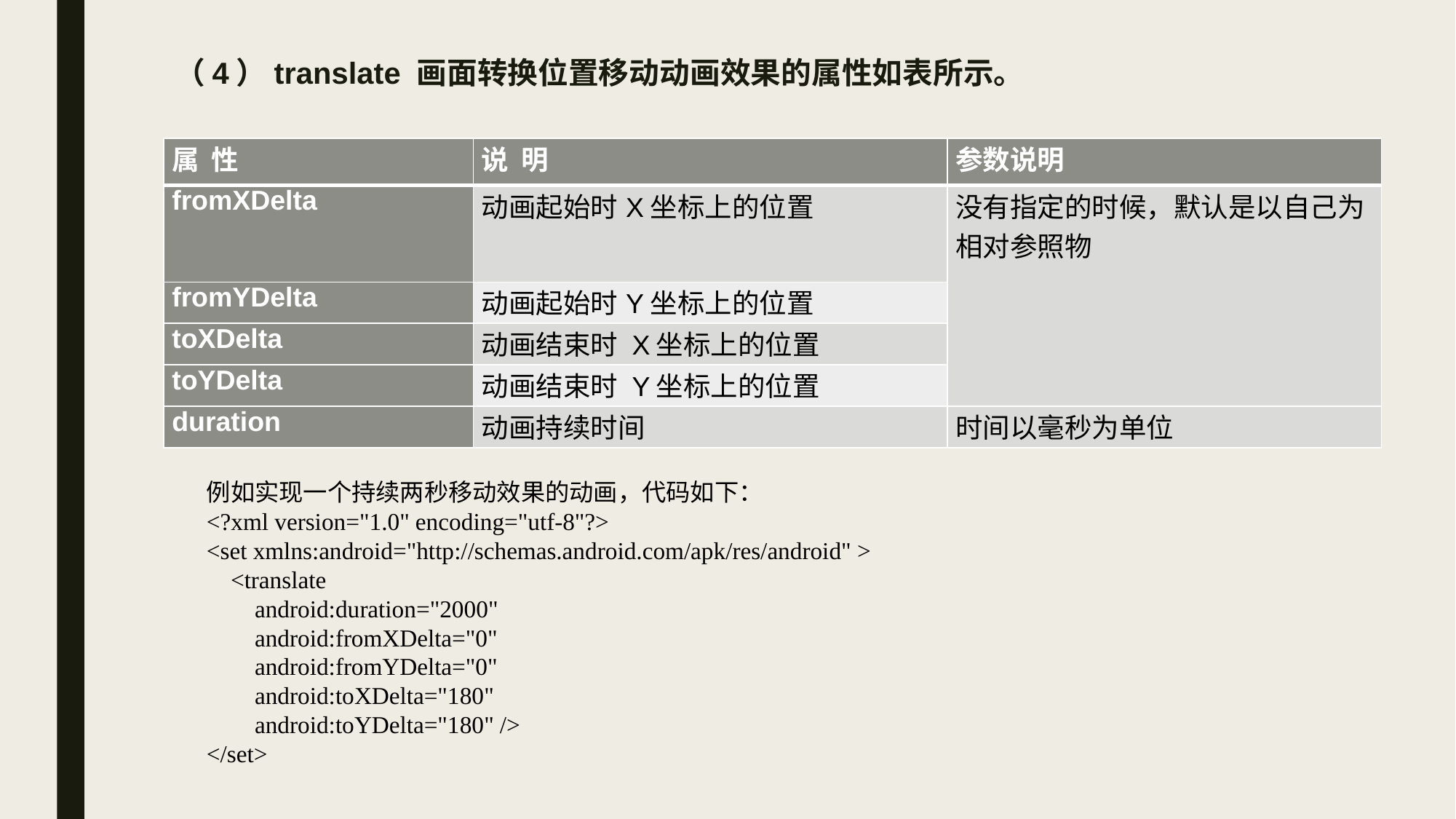

# （4）translate 画面转换位置移动动画效果的属性如表所示。
| 属 性 | 说 明 | 参数说明 |
| --- | --- | --- |
| fromXDelta | 动画起始时X坐标上的位置 | 没有指定的时候，默认是以自己为相对参照物 |
| fromYDelta | 动画起始时Y坐标上的位置 |  |
| toXDelta | 动画结束时 X坐标上的位置 |  |
| toYDelta | 动画结束时 Y坐标上的位置 |  |
| duration | 动画持续时间 | 时间以毫秒为单位 |
例如实现一个持续两秒移动效果的动画，代码如下：
<?xml version="1.0" encoding="utf-8"?>
<set xmlns:android="http://schemas.android.com/apk/res/android" >
    <translate
        android:duration="2000"
        android:fromXDelta="0"
        android:fromYDelta="0"
        android:toXDelta="180"
        android:toYDelta="180" />
</set>